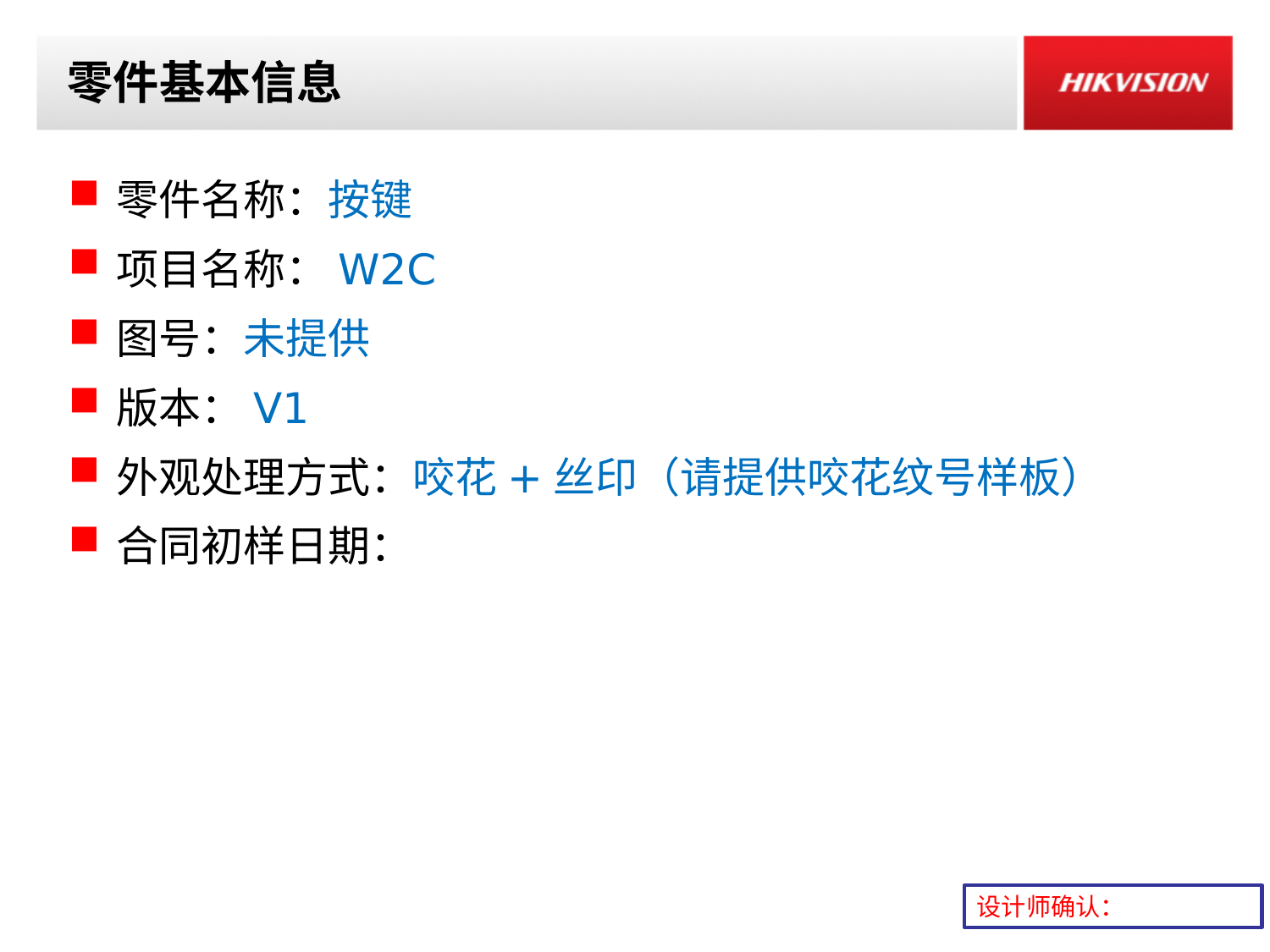

# 零件基本信息
零件名称：按键
项目名称：W2C
图号：未提供
版本：V1
外观处理方式：咬花+丝印（请提供咬花纹号样板）
合同初样日期：

设计师确认：